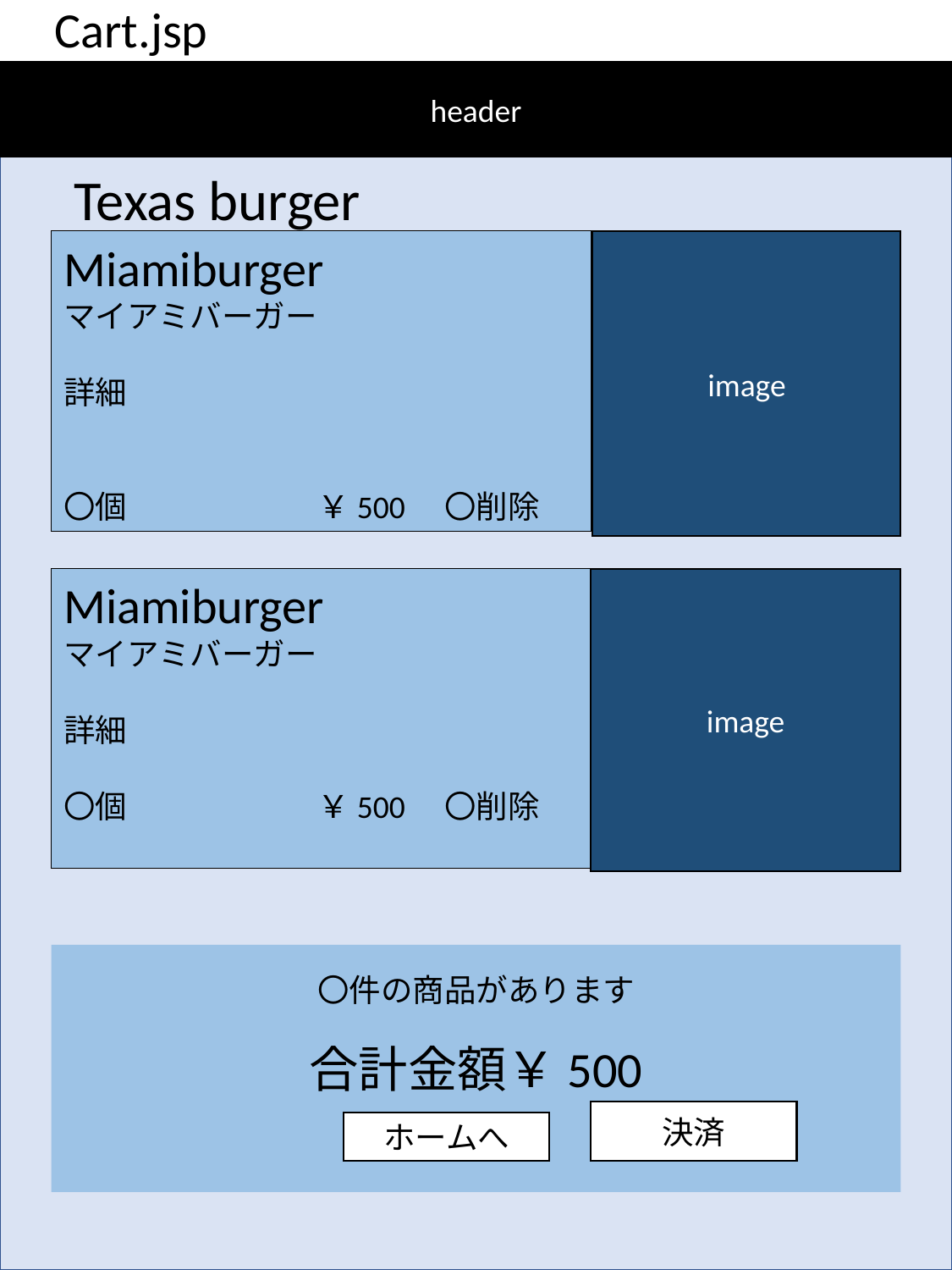

Cart.jsp
header

Texas burger
Miamiburger
マイアミバーガー

詳細

〇個		￥500	〇削除
image
Miamiburger
マイアミバーガー

詳細

〇個				￥500	削除
Miamiburger
マイアミバーガー

詳細

〇個		￥500	〇削除

image
〇件の商品があります
合計金額￥500

決済
ホームへ